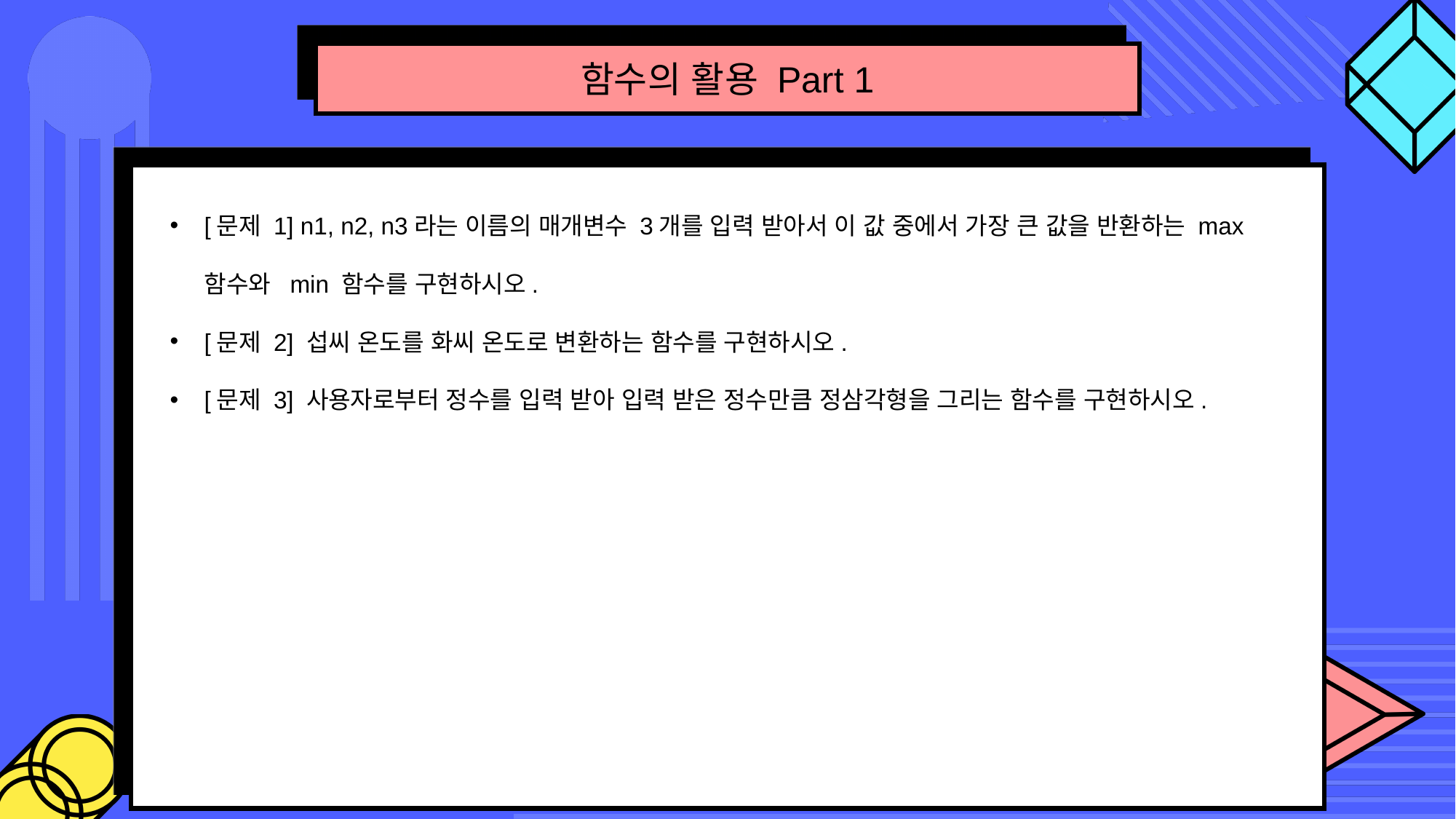

함수의 활용 Part 1

[문제 1] n1, n2, n3라는 이름의 매개변수 3개를 입력 받아서 이 값 중에서 가장 큰 값을 반환하는 max함수와  min 함수를 구현하시오.
[문제 2] 섭씨 온도를 화씨 온도로 변환하는 함수를 구현하시오.
[문제 3] 사용자로부터 정수를 입력 받아 입력 받은 정수만큼 정삼각형을 그리는 함수를 구현하시오.